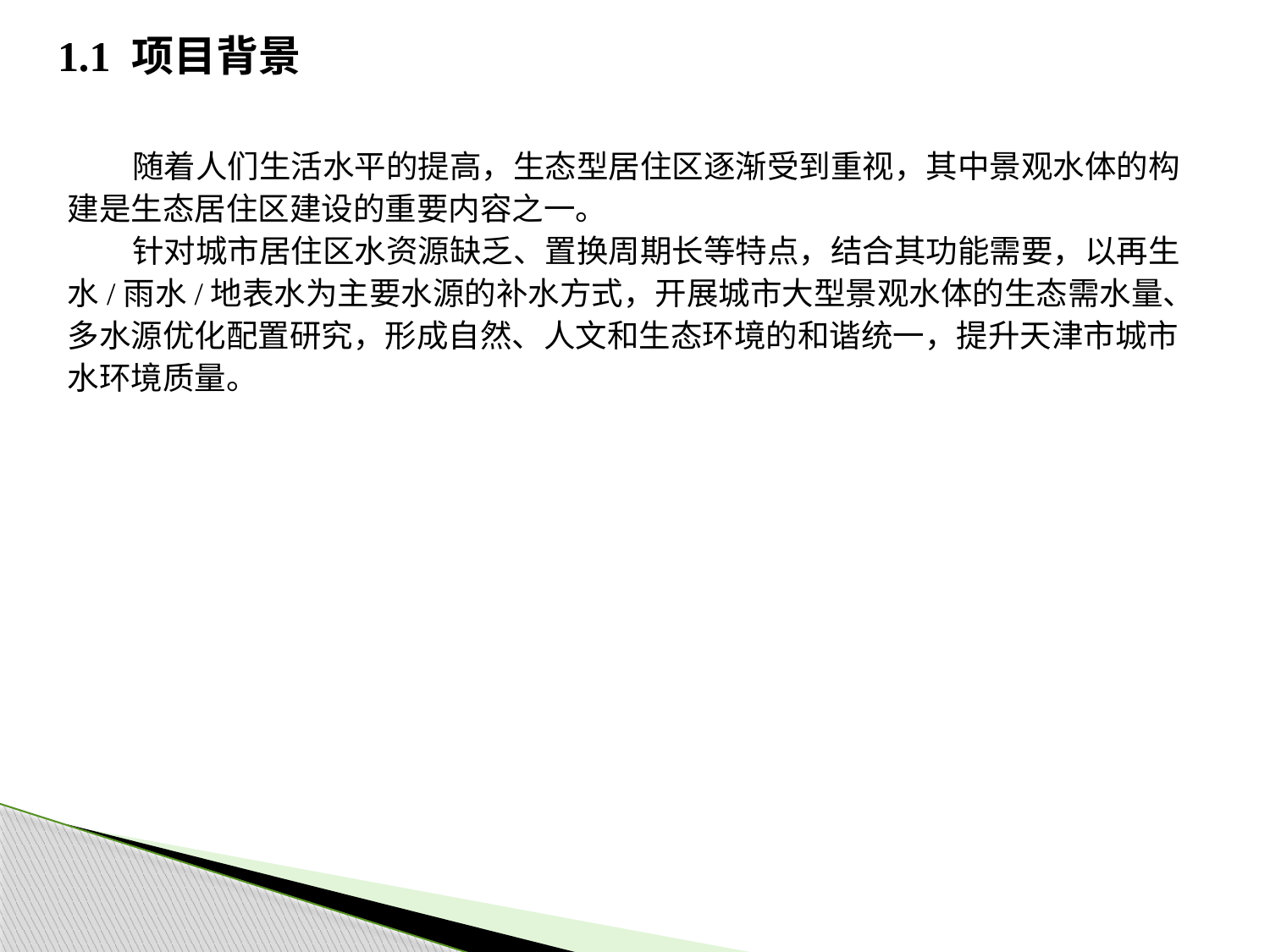

# 1.1 项目背景
        随着人们生活水平的提高，生态型居住区逐渐受到重视，其中景观水体的构建是生态居住区建设的重要内容之一。
        针对城市居住区水资源缺乏、置换周期长等特点，结合其功能需要，以再生水/雨水/地表水为主要水源的补水方式，开展城市大型景观水体的生态需水量、多水源优化配置研究，形成自然、人文和生态环境的和谐统一，提升天津市城市水环境质量。